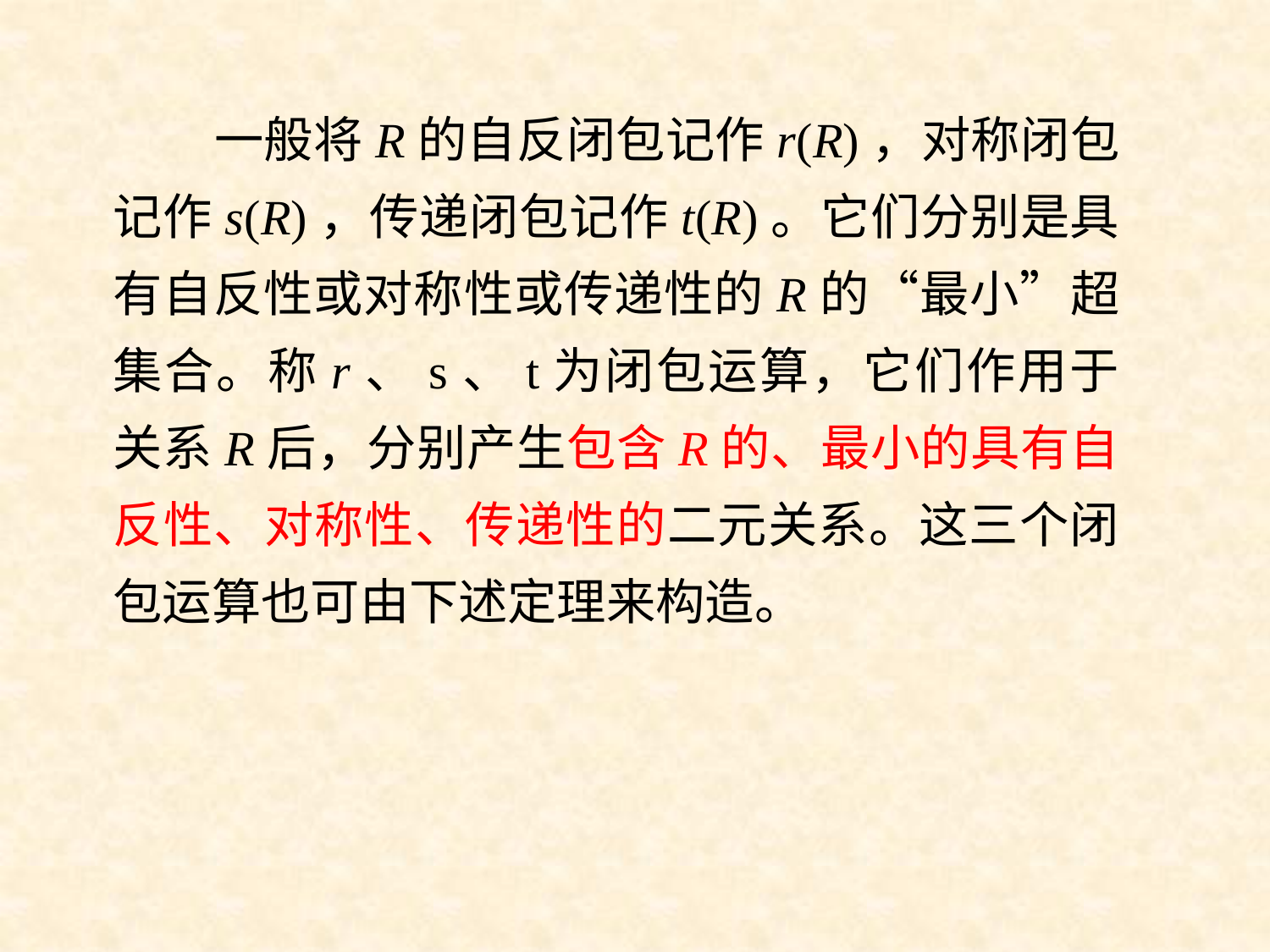

一般将R的自反闭包记作r(R)，对称闭包记作s(R)，传递闭包记作t(R)。它们分别是具有自反性或对称性或传递性的R的“最小”超集合。称r、s、t为闭包运算，它们作用于关系R后，分别产生包含R的、最小的具有自反性、对称性、传递性的二元关系。这三个闭包运算也可由下述定理来构造。